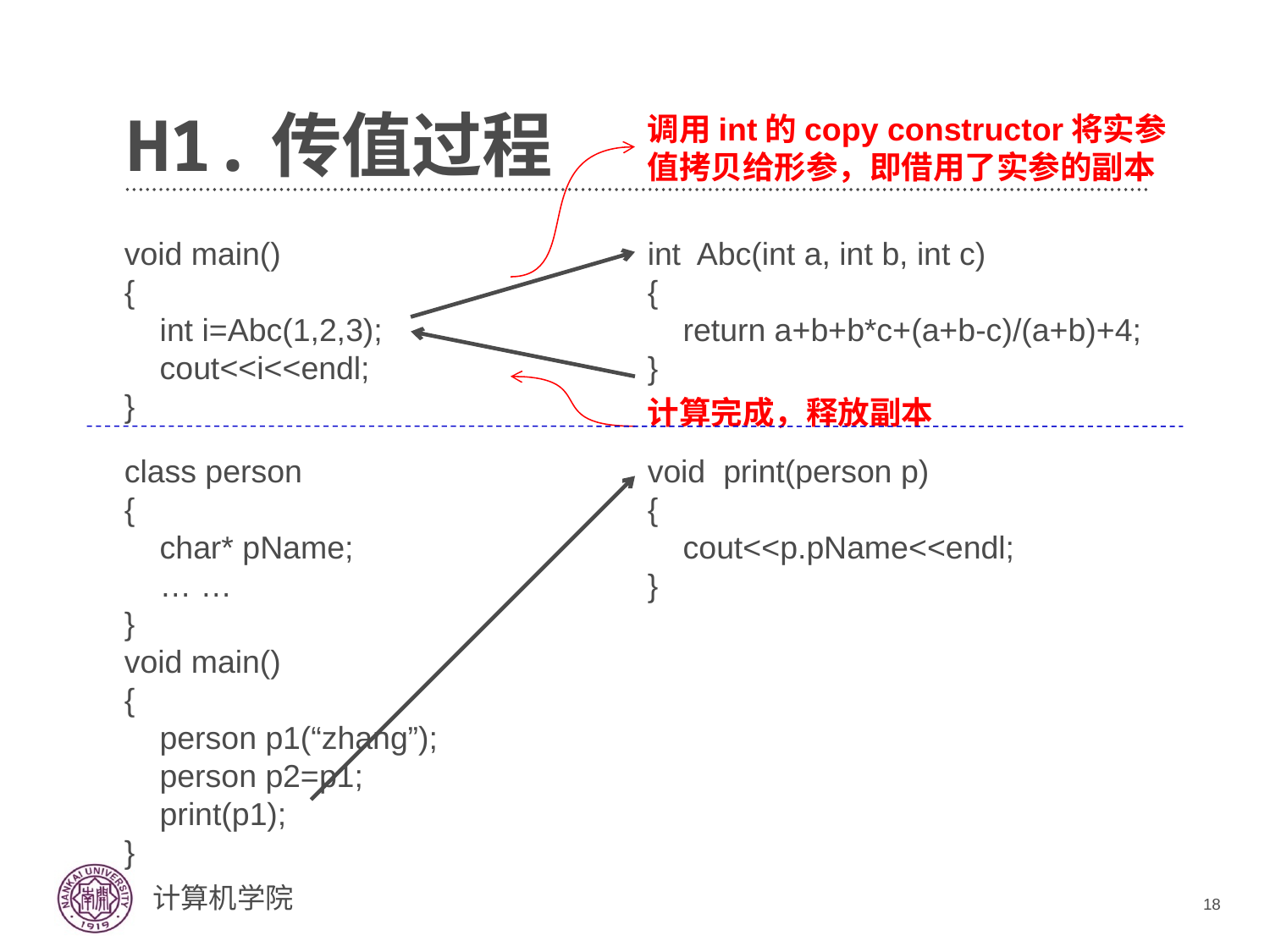

# H1.传值过程
调用int的copy constructor将实参值拷贝给形参，即借用了实参的副本
void main()
{
    int i=Abc(1,2,3);
    cout<<i<<endl;
}
int  Abc(int a, int b, int c)
{
    return a+b+b*c+(a+b-c)/(a+b)+4;
}
计算完成，释放副本
class person
{
    char* pName;
    … …
}
void main()
{
    person p1(“zhang”);
    person p2=p1;
    print(p1);
}
void  print(person p)
{
    cout<<p.pName<<endl;
}
18